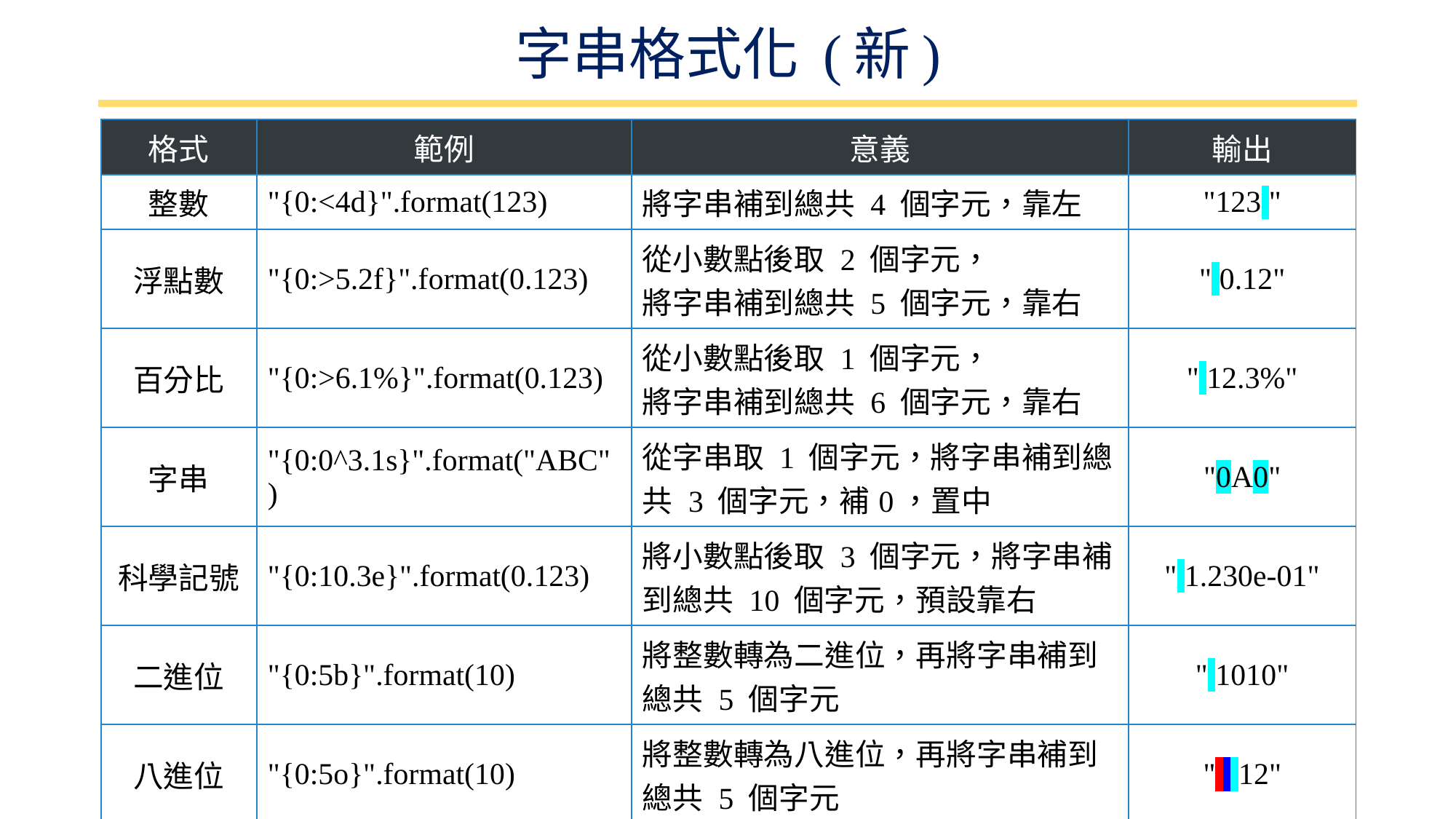

# 字串格式化 (新)
| 格式 | 範例 | 意義 | 輸出 |
| --- | --- | --- | --- |
| 整數 | "{0:<4d}".format(123) | 將字串補到總共 4 個字元，靠左 | "123 " |
| 浮點數 | "{0:>5.2f}".format(0.123) | 從小數點後取 2 個字元， 將字串補到總共 5 個字元，靠右 | " 0.12" |
| 百分比 | "{0:>6.1%}".format(0.123) | 從小數點後取 1 個字元， 將字串補到總共 6 個字元，靠右 | " 12.3%" |
| 字串 | "{0:0^3.1s}".format("ABC") | 從字串取 1 個字元，將字串補到總共 3 個字元，補0，置中 | "0A0" |
| 科學記號 | "{0:10.3e}".format(0.123) | 將小數點後取 3 個字元，將字串補到總共 10 個字元，預設靠右 | " 1.230e-01" |
| 二進位 | "{0:5b}".format(10) | 將整數轉為二進位，再將字串補到總共 5 個字元 | " 1010" |
| 八進位 | "{0:5o}".format(10) | 將整數轉為八進位，再將字串補到總共 5 個字元 | " 12" |
| 十六進位 | "{0:5x}".format(10) | 將整數轉為十六進位，再將字串補到總共 5 個字元 | " a" |